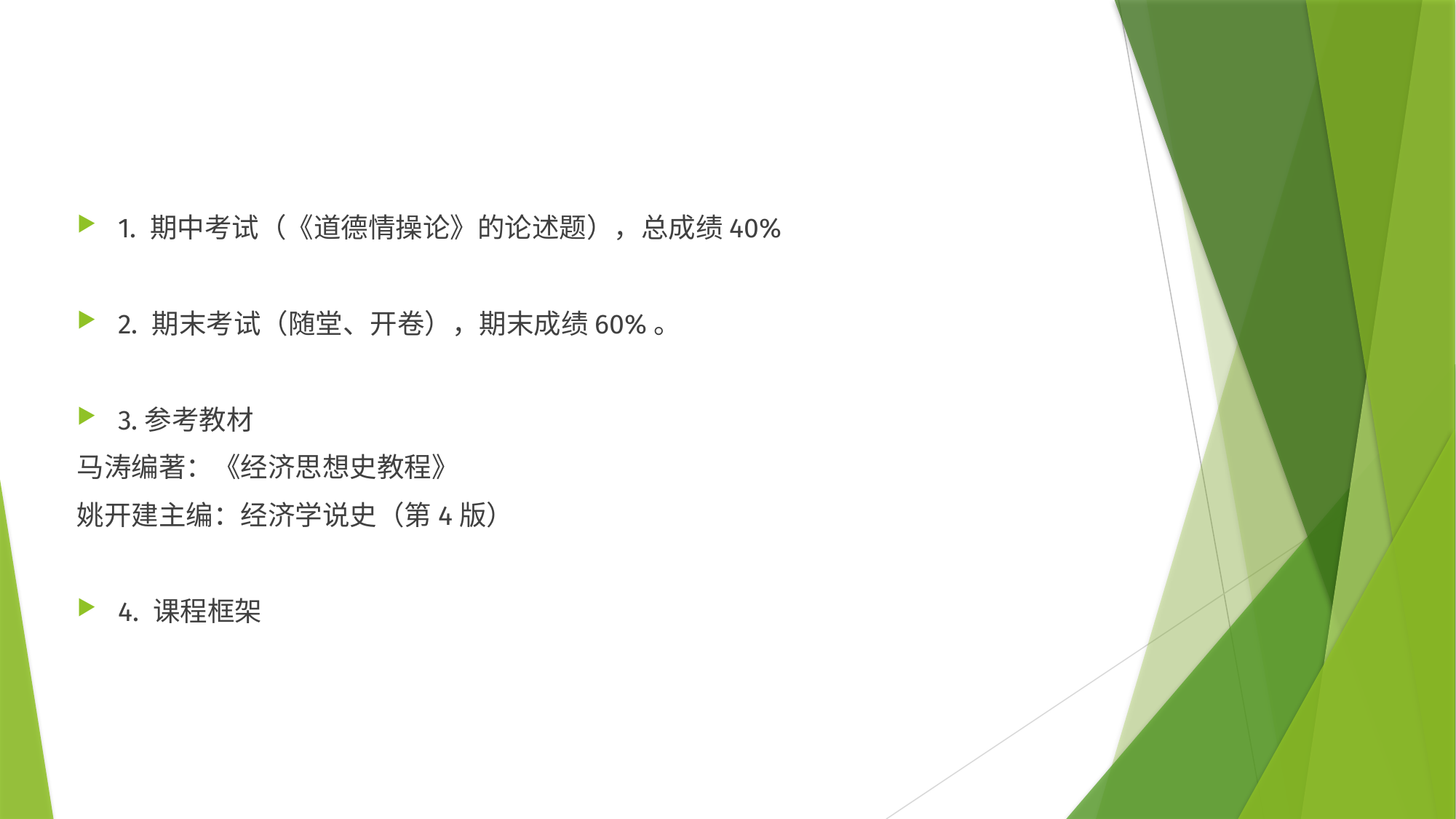

1. 期中考试（《道德情操论》的论述题），总成绩40%

2. 期末考试（随堂、开卷），期末成绩60%。

3.参考教材
马涛编著：《经济思想史教程》
姚开建主编：经济学说史（第4版）

4. 课程框架